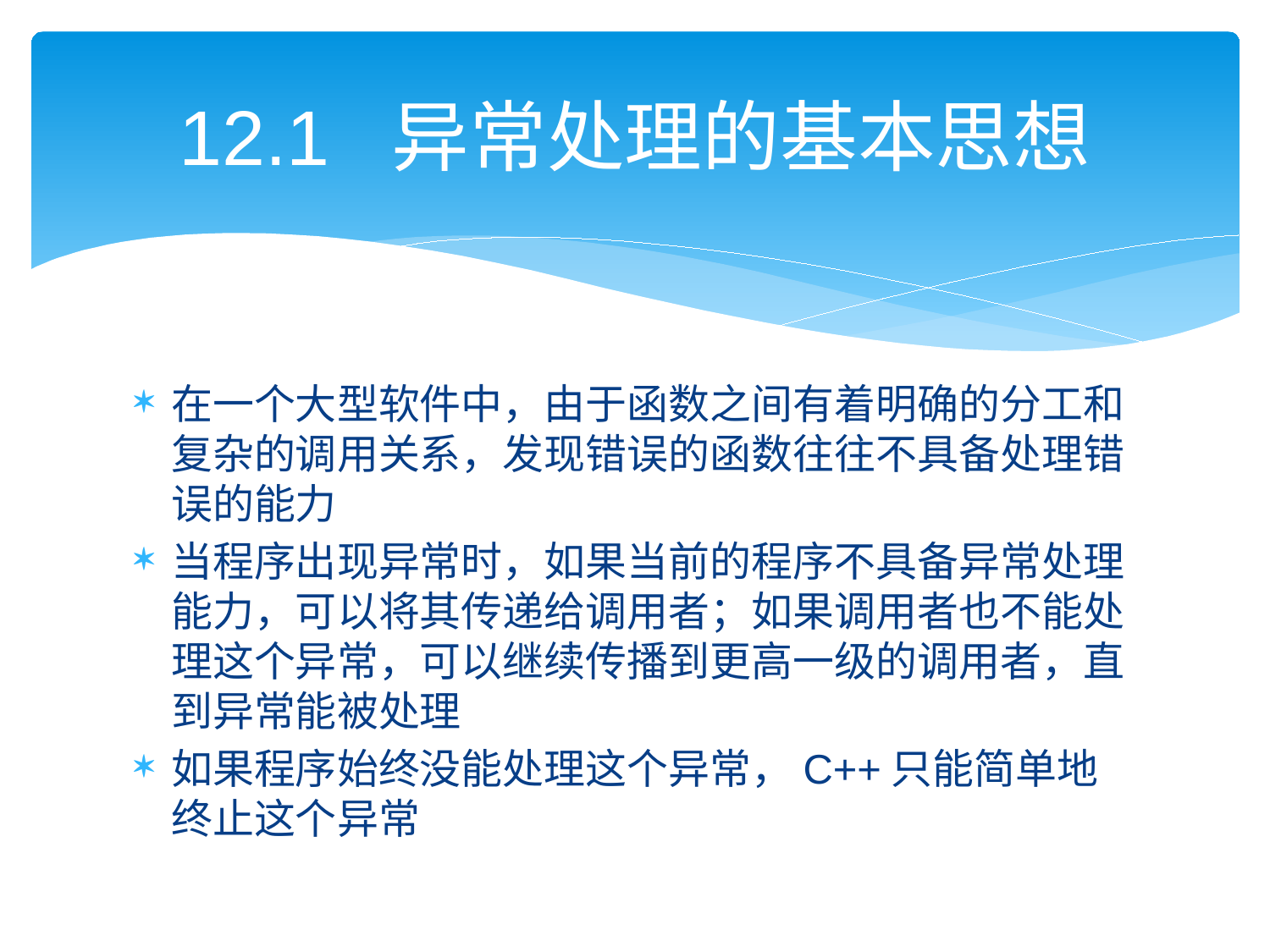

# 12.1  异常处理的基本思想
在一个大型软件中，由于函数之间有着明确的分工和复杂的调用关系，发现错误的函数往往不具备处理错误的能力
当程序出现异常时，如果当前的程序不具备异常处理能力，可以将其传递给调用者；如果调用者也不能处理这个异常，可以继续传播到更高一级的调用者，直到异常能被处理
如果程序始终没能处理这个异常，C++只能简单地终止这个异常